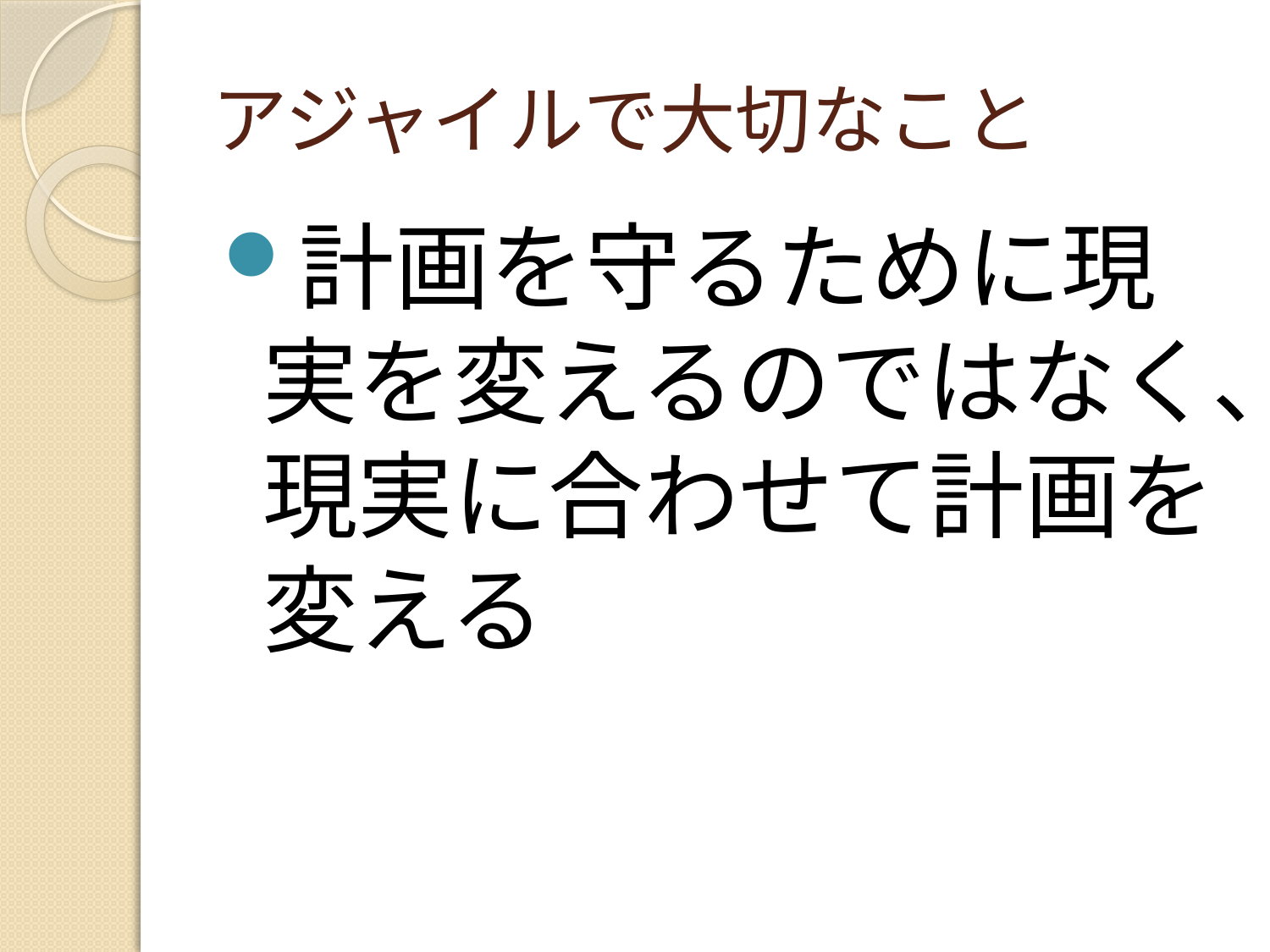

# アジャイルで大切なこと
計画を守るために現実を変えるのではなく、現実に合わせて計画を変える